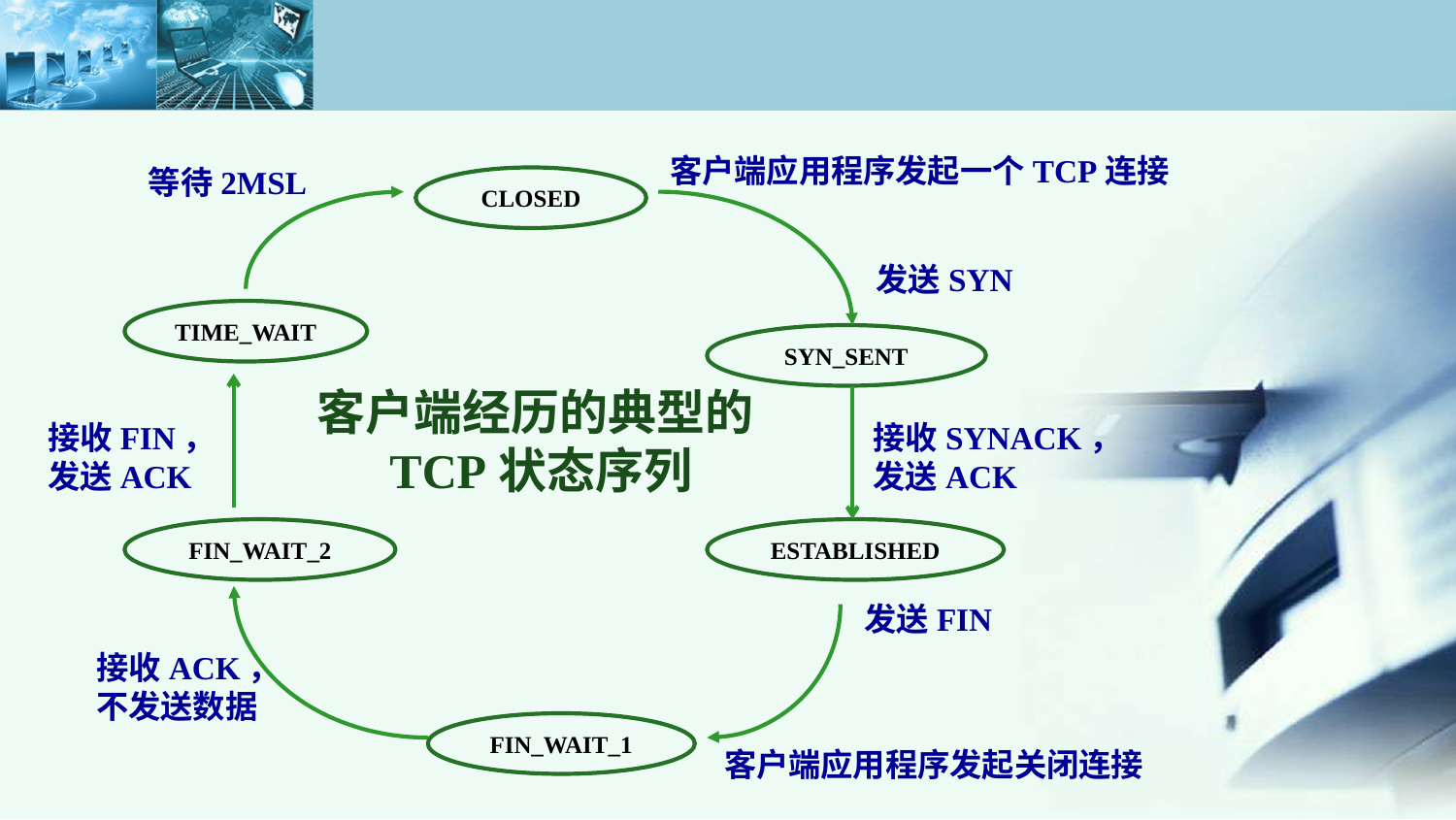

客户端应用程序发起一个TCP连接
等待2MSL
CLOSED

发送SYN
TIME_WAIT
SYN_SENT
客户端经历的典型的TCP状态序列
接收FIN，
发送ACK
接收SYNACK，
发送ACK

FIN_WAIT_2
ESTABLISHED
发送FIN
接收ACK，
不发送数据
FIN_WAIT_1
客户端应用程序发起关闭连接